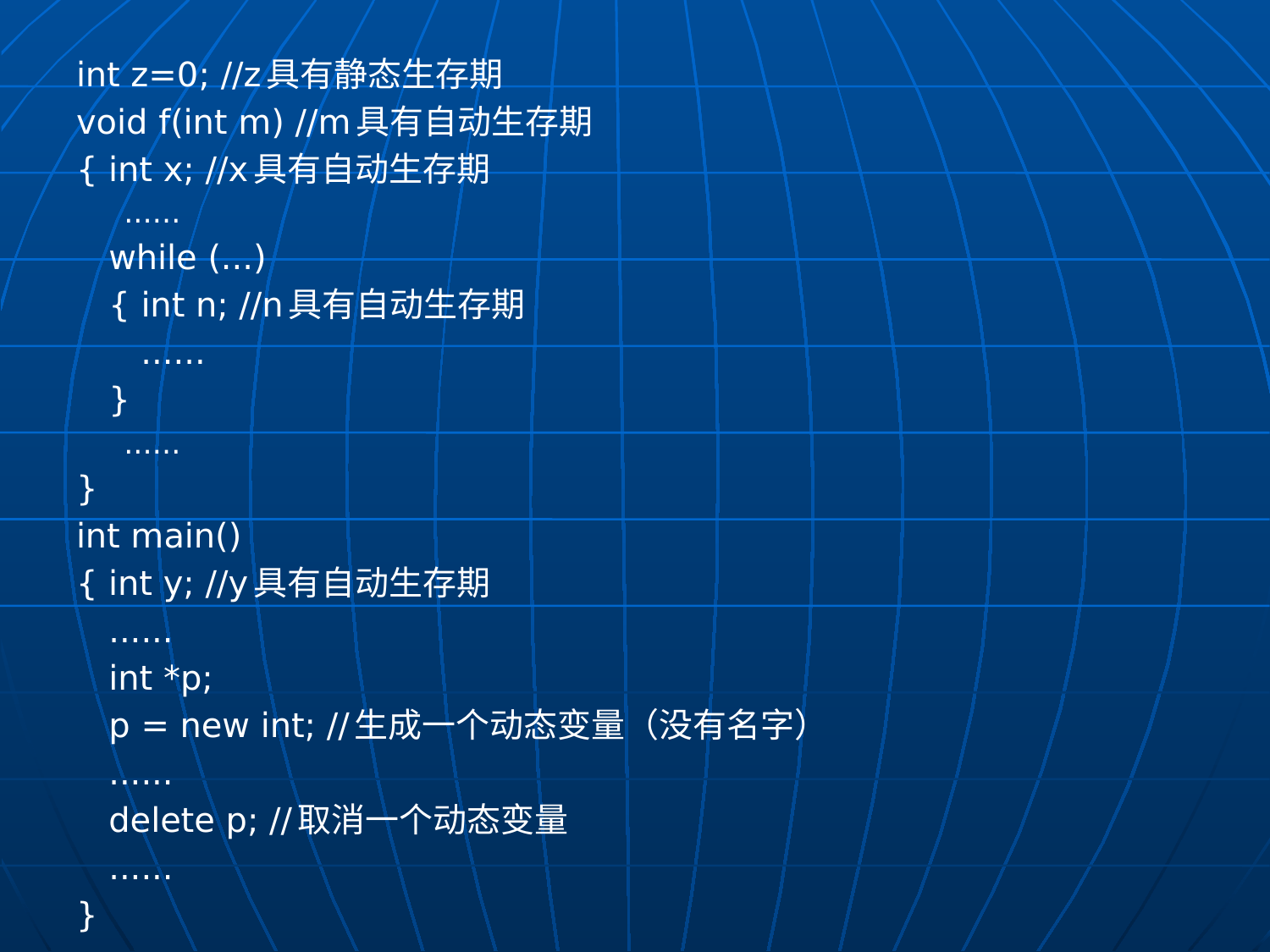

int z=0; //z具有静态生存期
void f(int m) //m具有自动生存期
{ int x; //x具有自动生存期
......
   while (...)
   { int n; //n具有自动生存期
      ......
   }
......
}
int main()
{ int y; //y具有自动生存期
   ......
   int *p;
   p = new int; //生成一个动态变量（没有名字）
   ......
   delete p; //取消一个动态变量
   ......
}